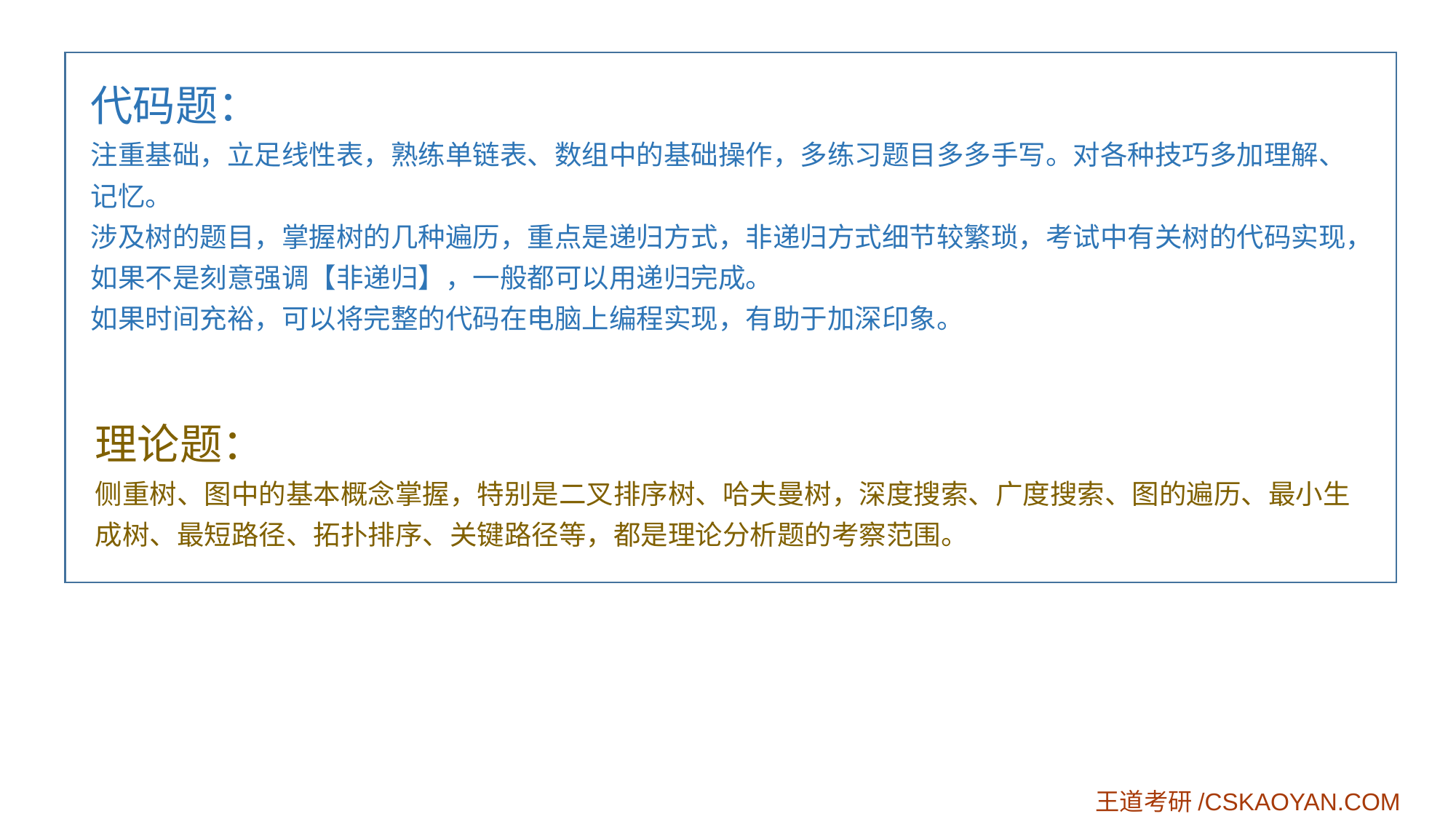

代码题：
注重基础，立足线性表，熟练单链表、数组中的基础操作，多练习题目多多手写。对各种技巧多加理解、记忆。
涉及树的题目，掌握树的几种遍历，重点是递归方式，非递归方式细节较繁琐，考试中有关树的代码实现，如果不是刻意强调【非递归】，一般都可以用递归完成。
如果时间充裕，可以将完整的代码在电脑上编程实现，有助于加深印象。
理论题：
侧重树、图中的基本概念掌握，特别是二叉排序树、哈夫曼树，深度搜索、广度搜索、图的遍历、最小生成树、最短路径、拓扑排序、关键路径等，都是理论分析题的考察范围。

王道考研/CSKAOYAN.COM